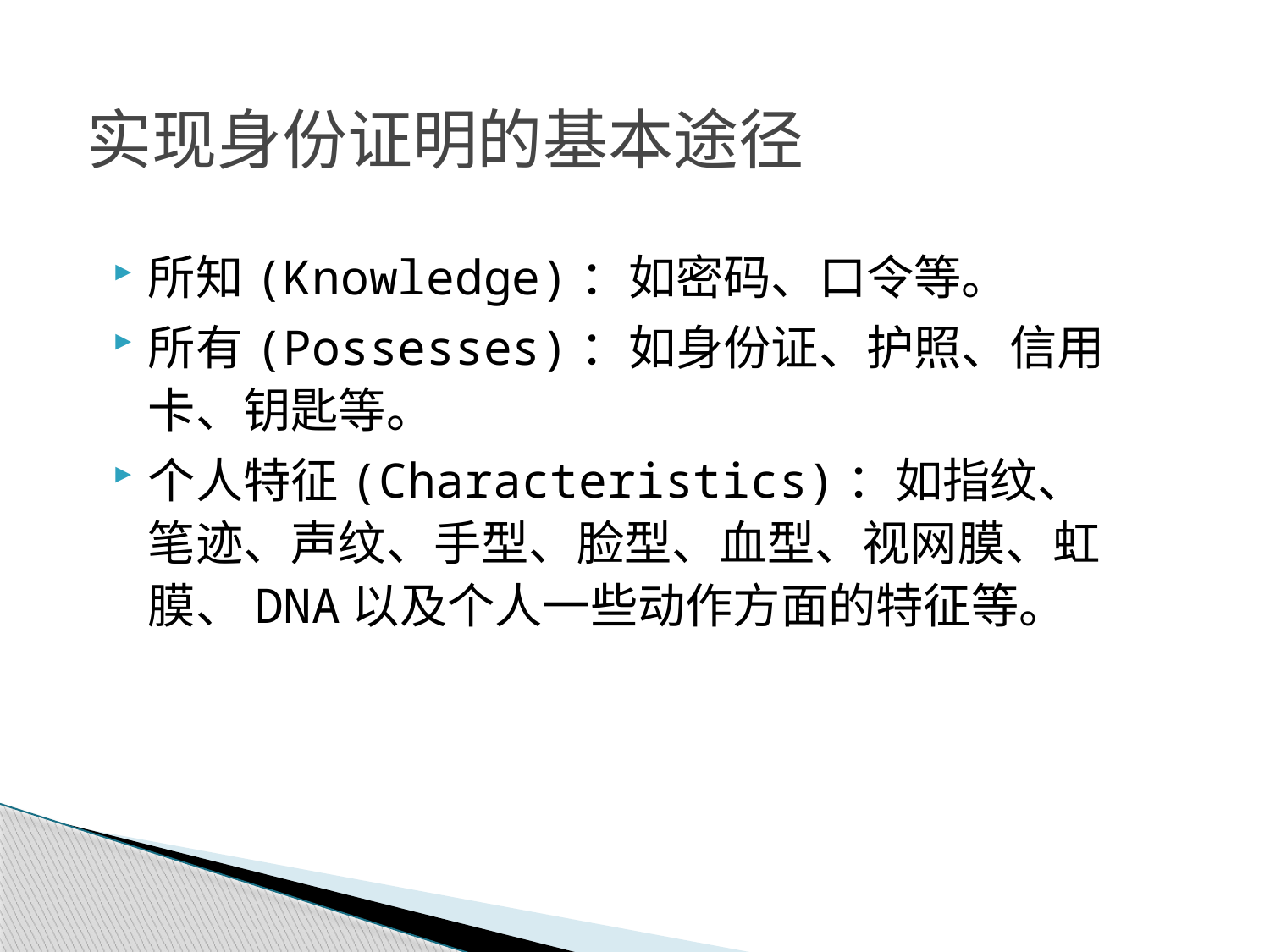

# 实现身份证明的基本途径
所知(Knowledge)：如密码、口令等。
所有(Possesses)：如身份证、护照、信用卡、钥匙等。
个人特征(Characteristics)：如指纹、笔迹、声纹、手型、脸型、血型、视网膜、虹膜、DNA以及个人一些动作方面的特征等。